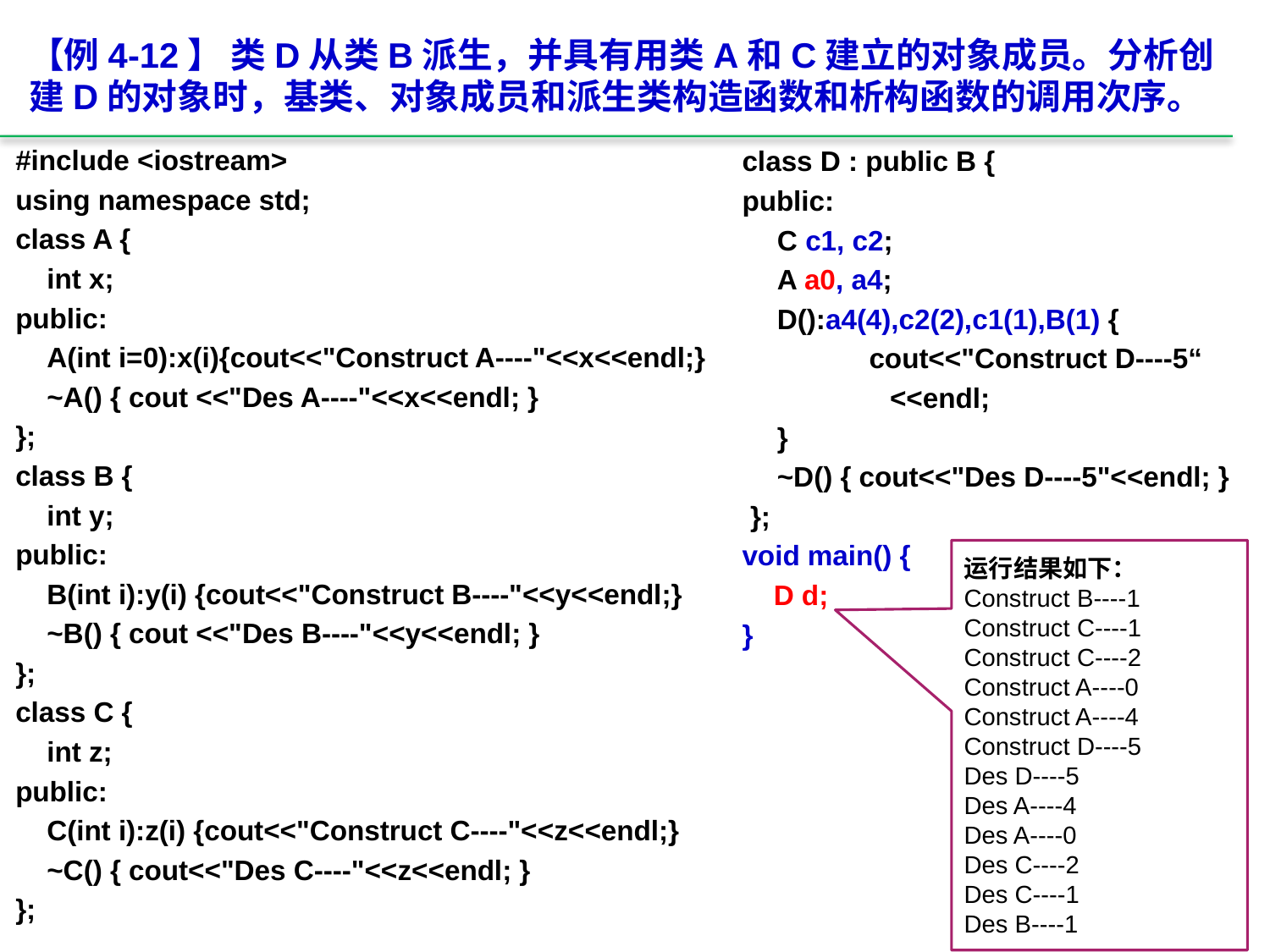

【例4-12】 类D从类B派生，并具有用类A和C建立的对象成员。分析创建D的对象时，基类、对象成员和派生类构造函数和析构函数的调用次序。
#include <iostream>
using namespace std;
class A {
    int x;
public:
    A(int i=0):x(i){cout<<"Construct A----"<<x<<endl;}
    ~A() { cout <<"Des A----"<<x<<endl; }
};
class B {
    int y;
public:
    B(int i):y(i) {cout<<"Construct B----"<<y<<endl;}
    ~B() { cout <<"Des B----"<<y<<endl; }
};
class C {
    int z;
public:
    C(int i):z(i) {cout<<"Construct C----"<<z<<endl;}
    ~C() { cout<<"Des C----"<<z<<endl; }
};

class D : public B {
public:
　C c1, c2;
　A a0, a4;
　D():a4(4),c2(2),c1(1),B(1) {
	cout<<"Construct D----5“
　　　　　<<endl;
　}
　~D() { cout<<"Des D----5"<<endl; }
 };
void main() {
    D d;
}

运行结果如下：
Construct B----1
Construct C----1
Construct C----2
Construct A----0
Construct A----4
Construct D----5
Des D----5
Des A----4
Des A----0
Des C----2
Des C----1
Des B----1